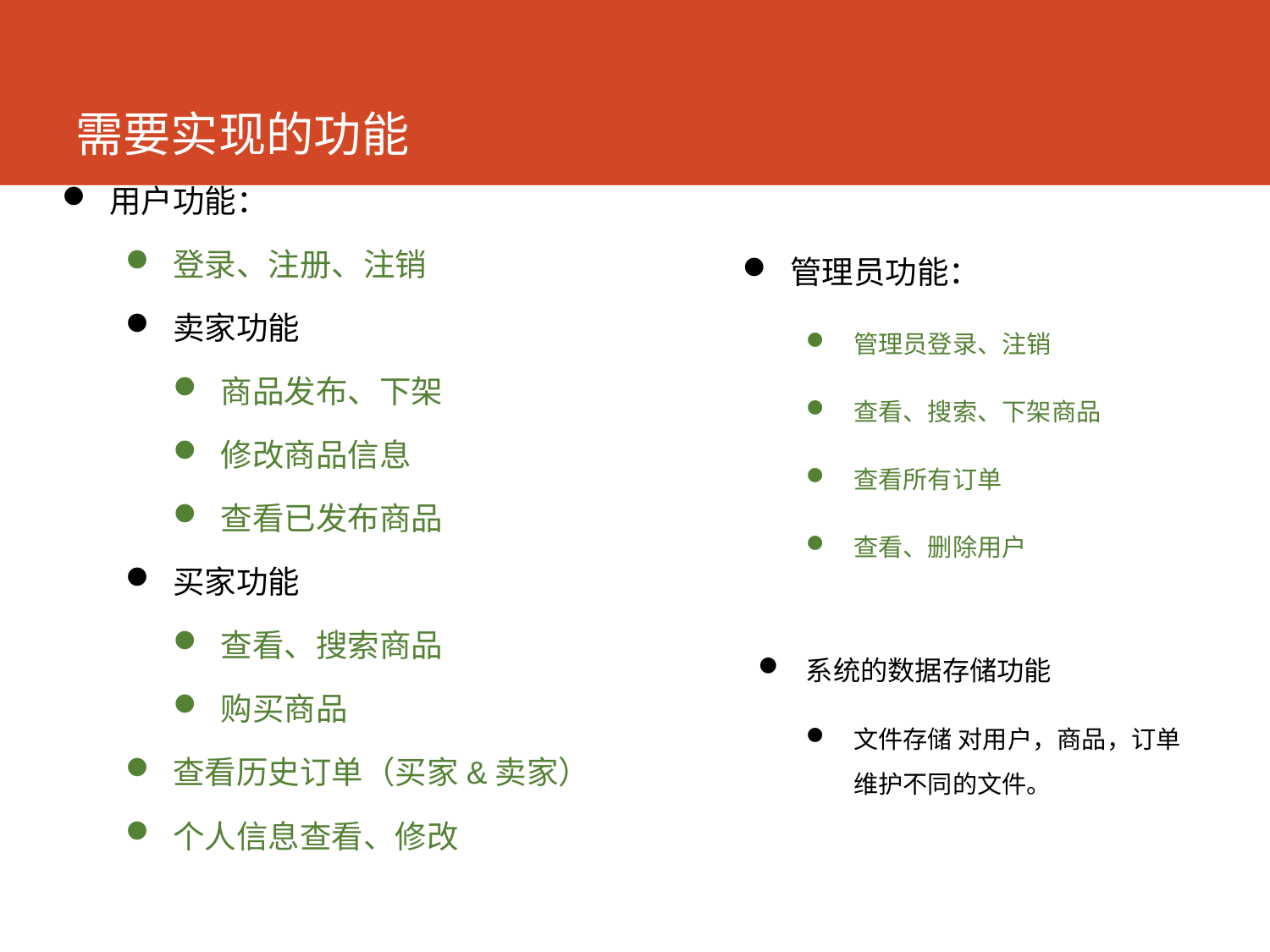

# 需要实现的功能

用户功能：
登录、注册、注销
卖家功能
商品发布、下架
修改商品信息
查看已发布商品
买家功能
查看、搜索商品
购买商品
查看历史订单（买家&卖家）
个人信息查看、修改

管理员功能：
管理员登录、注销
查看、搜索、下架商品
查看所有订单
查看、删除用户

系统的数据存储功能
文件存储 对用户，商品，订单维护不同的文件。